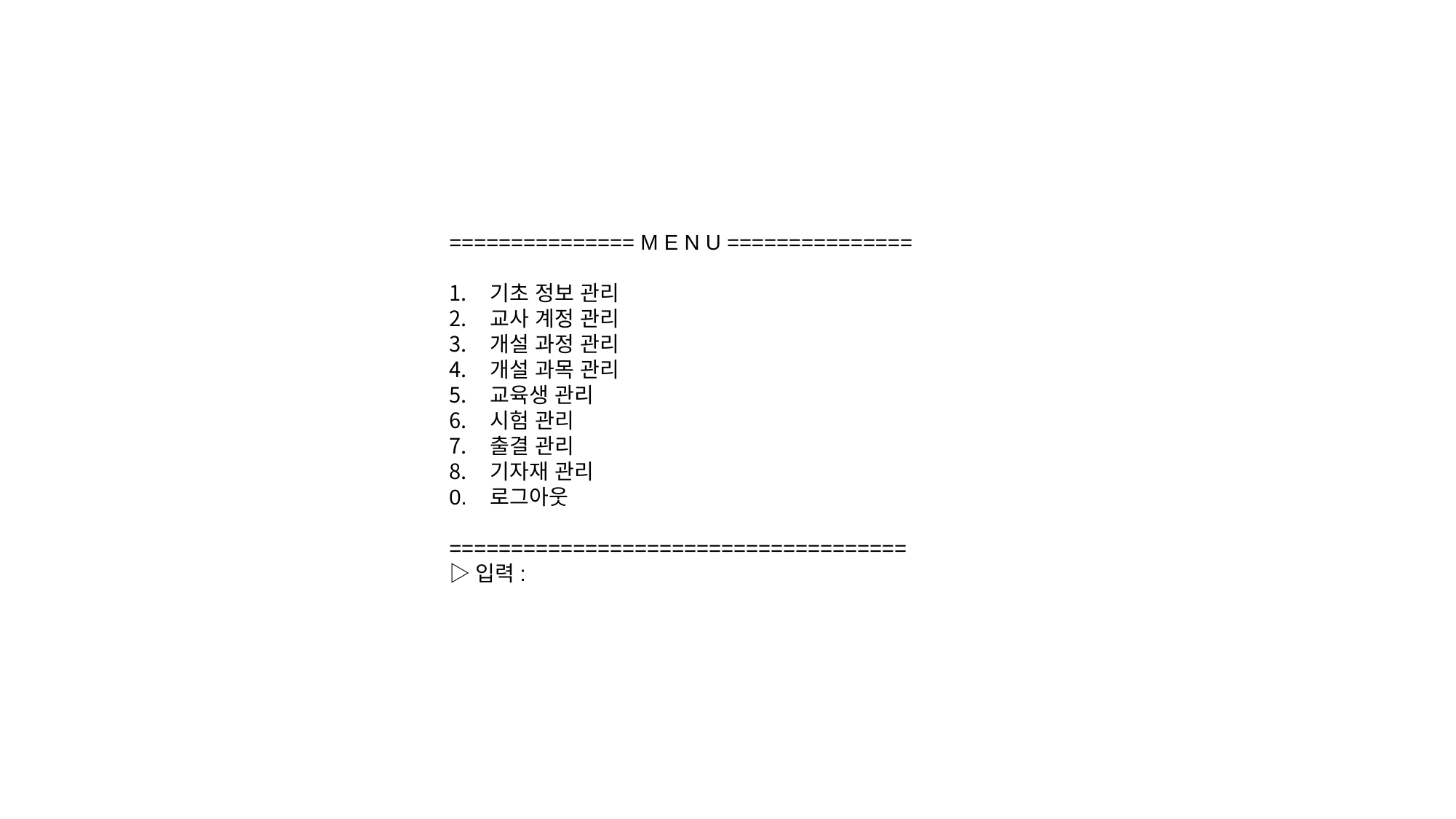

=============== M E N U ===============

기초 정보 관리
교사 계정 관리
개설 과정 관리
개설 과목 관리
교육생 관리
시험 관리
출결 관리
기자재 관리
0.   로그아웃

=====================================
▷입력: